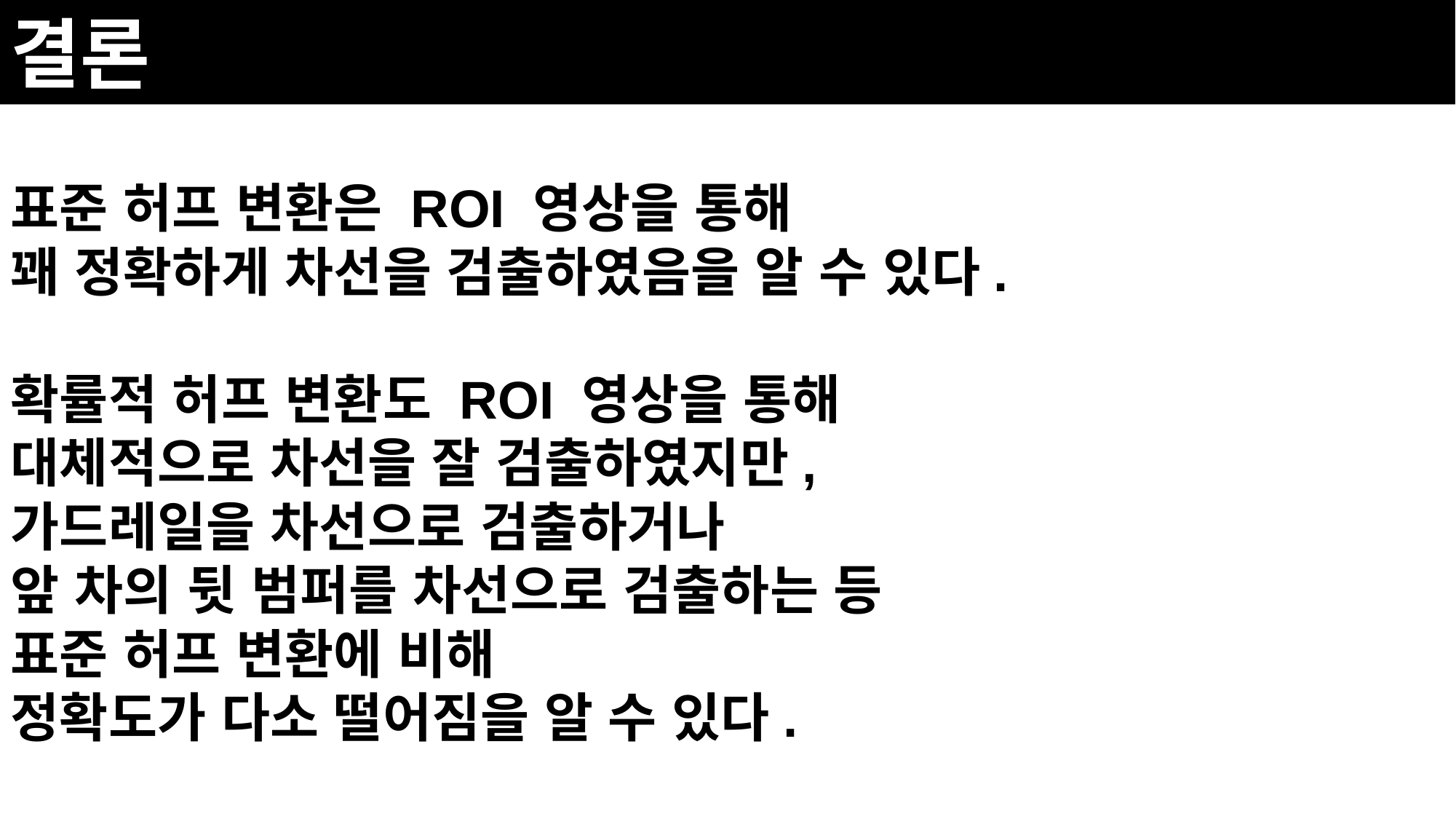

결론
표준 허프 변환은 ROI 영상을 통해
꽤 정확하게 차선을 검출하였음을 알 수 있다.

확률적 허프 변환도 ROI 영상을 통해
대체적으로 차선을 잘 검출하였지만,
가드레일을 차선으로 검출하거나
앞 차의 뒷 범퍼를 차선으로 검출하는 등
표준 허프 변환에 비해
정확도가 다소 떨어짐을 알 수 있다.